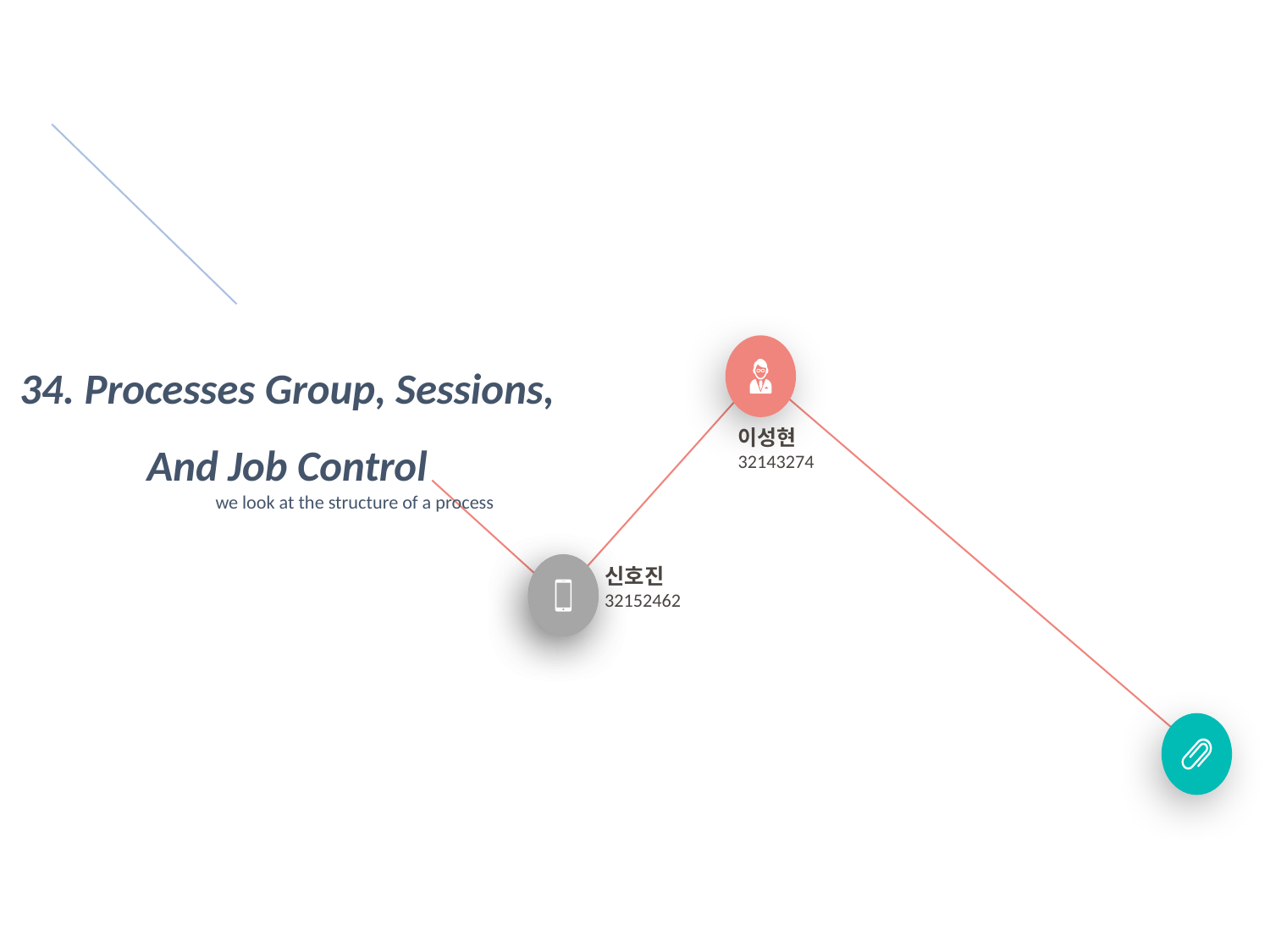

34. Processes Group, Sessions,
And Job Control
                                    we look at the structure of a process

이성현
32143274

신호진
32152462